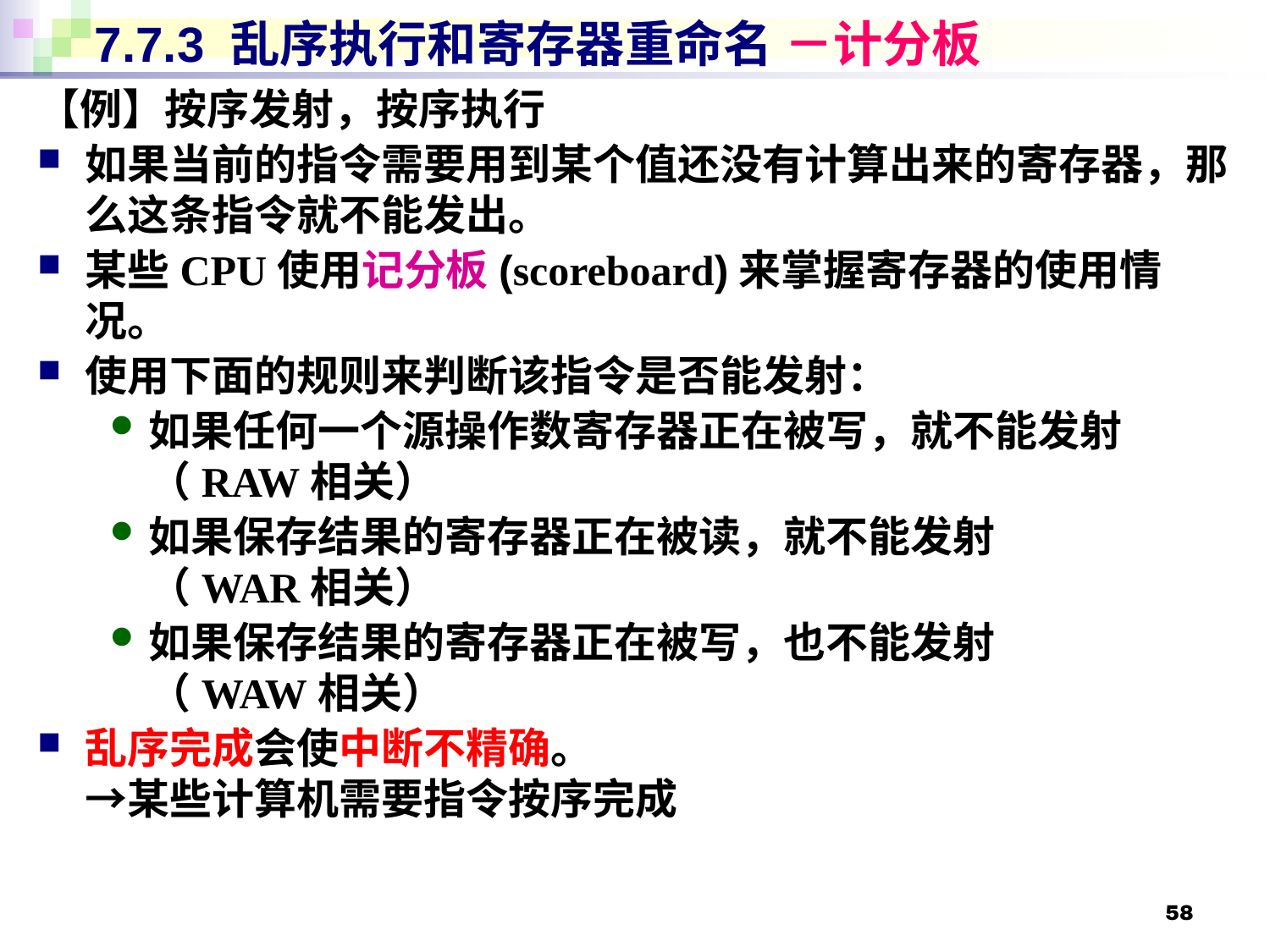

# 7.7.3 乱序执行和寄存器重命名 －计分板
【例】按序发射，按序执行
如果当前的指令需要用到某个值还没有计算出来的寄存器，那么这条指令就不能发出。
某些CPU使用记分板(scoreboard)来掌握寄存器的使用情况。
使用下面的规则来判断该指令是否能发射：
如果任何一个源操作数寄存器正在被写，就不能发射
（RAW相关）
如果保存结果的寄存器正在被读，就不能发射
（WAR相关）
如果保存结果的寄存器正在被写，也不能发射
（WAW相关）
乱序完成会使中断不精确。
→某些计算机需要指令按序完成

58